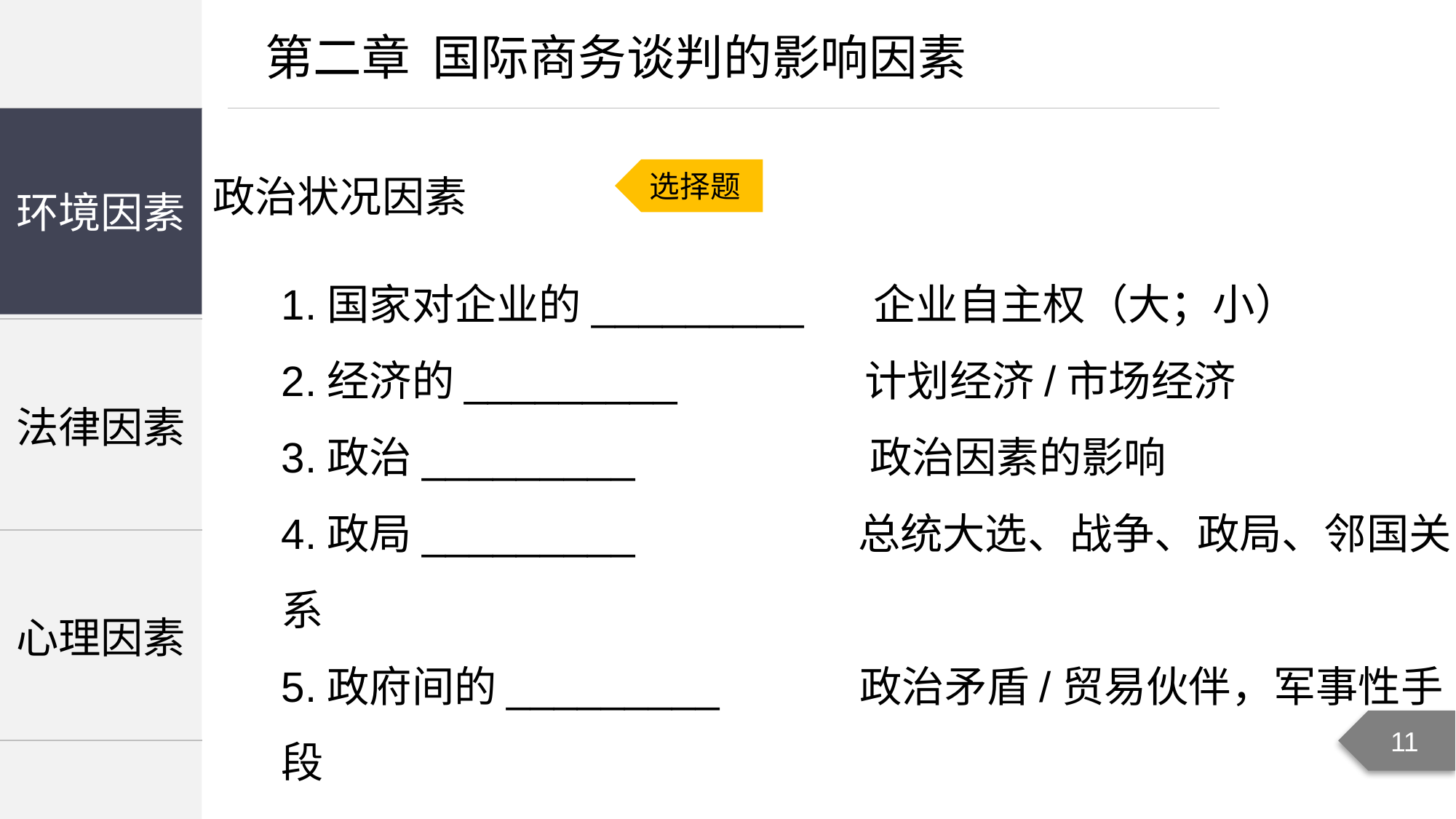

第二章  国际商务谈判的影响因素
|  |
| --- |
| 法律因素 |
| 心理因素 |
环境因素

政治状况因素
选择题
1.国家对企业的_________     企业自主权（大；小）
2.经济的_________               计划经济/市场经济
3.政治_________                   政治因素的影响
4.政局_________                  总统大选、战争、政局、邻国关系
5.政府间的_________           政治矛盾/贸易伙伴，军事性手段
11